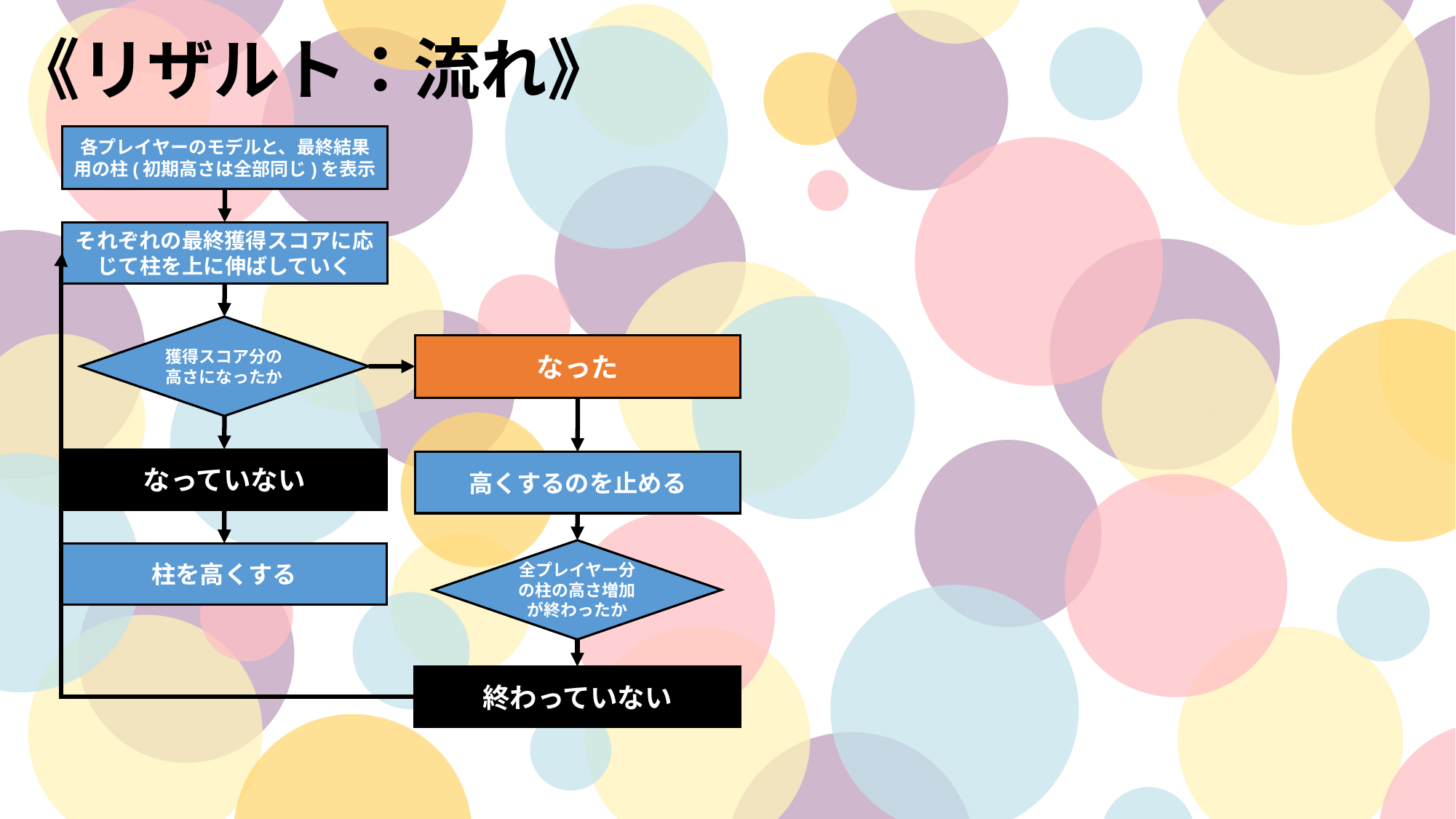

《リザルト：流れ》
各プレイヤーのモデルと、最終結果用の柱(初期高さは全部同じ)を表示
それぞれの最終獲得スコアに応じて柱を上に伸ばしていく
獲得スコア分の高さになったか
なった
なっていない
高くするのを止める
全プレイヤー分の柱の高さ増加が終わったか
柱を高くする
終わっていない